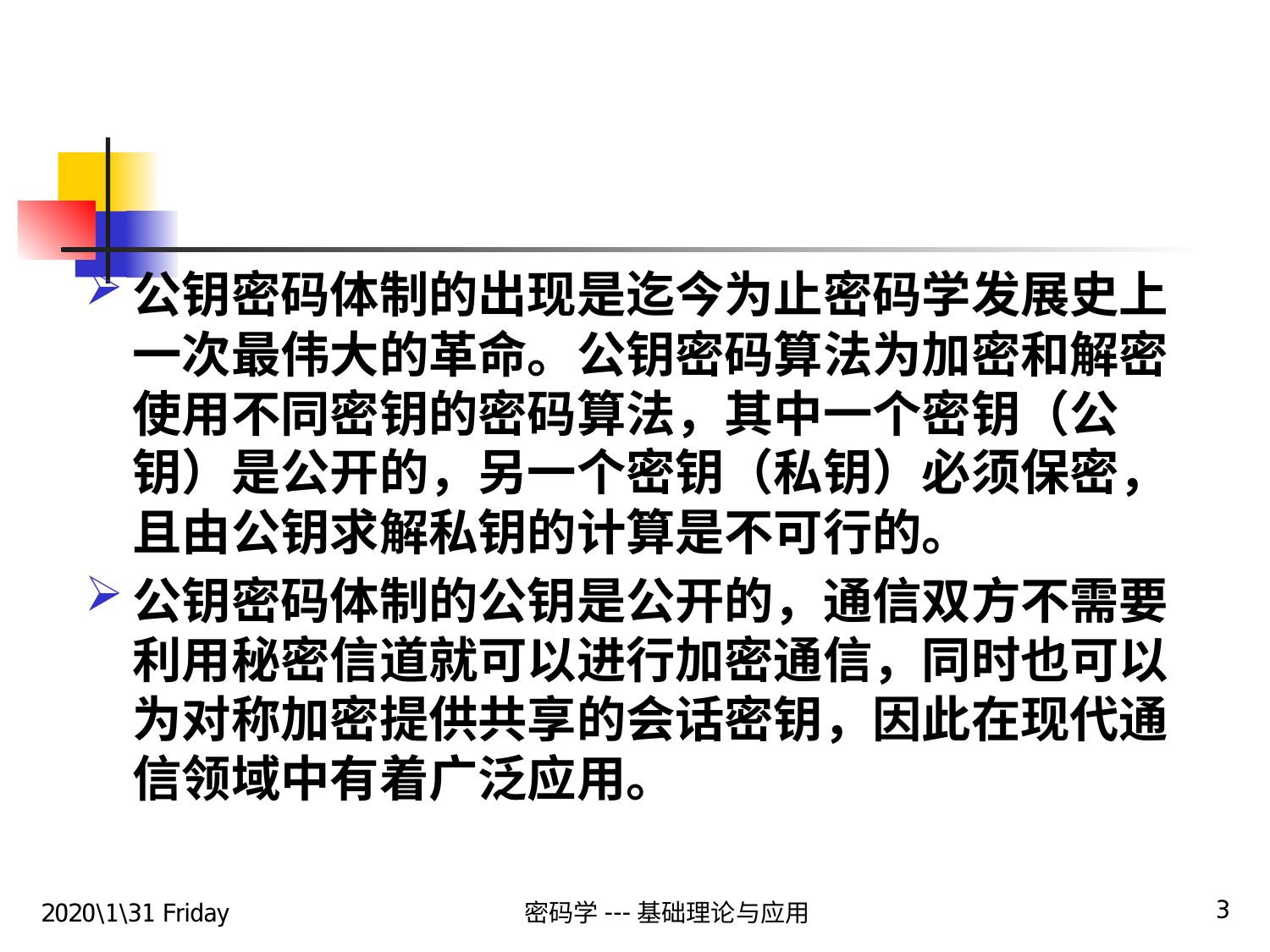

公钥密码体制的出现是迄今为止密码学发展史上一次最伟大的革命。公钥密码算法为加密和解密使用不同密钥的密码算法，其中一个密钥（公钥）是公开的，另一个密钥（私钥）必须保密，且由公钥求解私钥的计算是不可行的。
公钥密码体制的公钥是公开的，通信双方不需要利用秘密信道就可以进行加密通信，同时也可以为对称加密提供共享的会话密钥，因此在现代通信领域中有着广泛应用。
3
2020\1\31 Friday
密码学---基础理论与应用